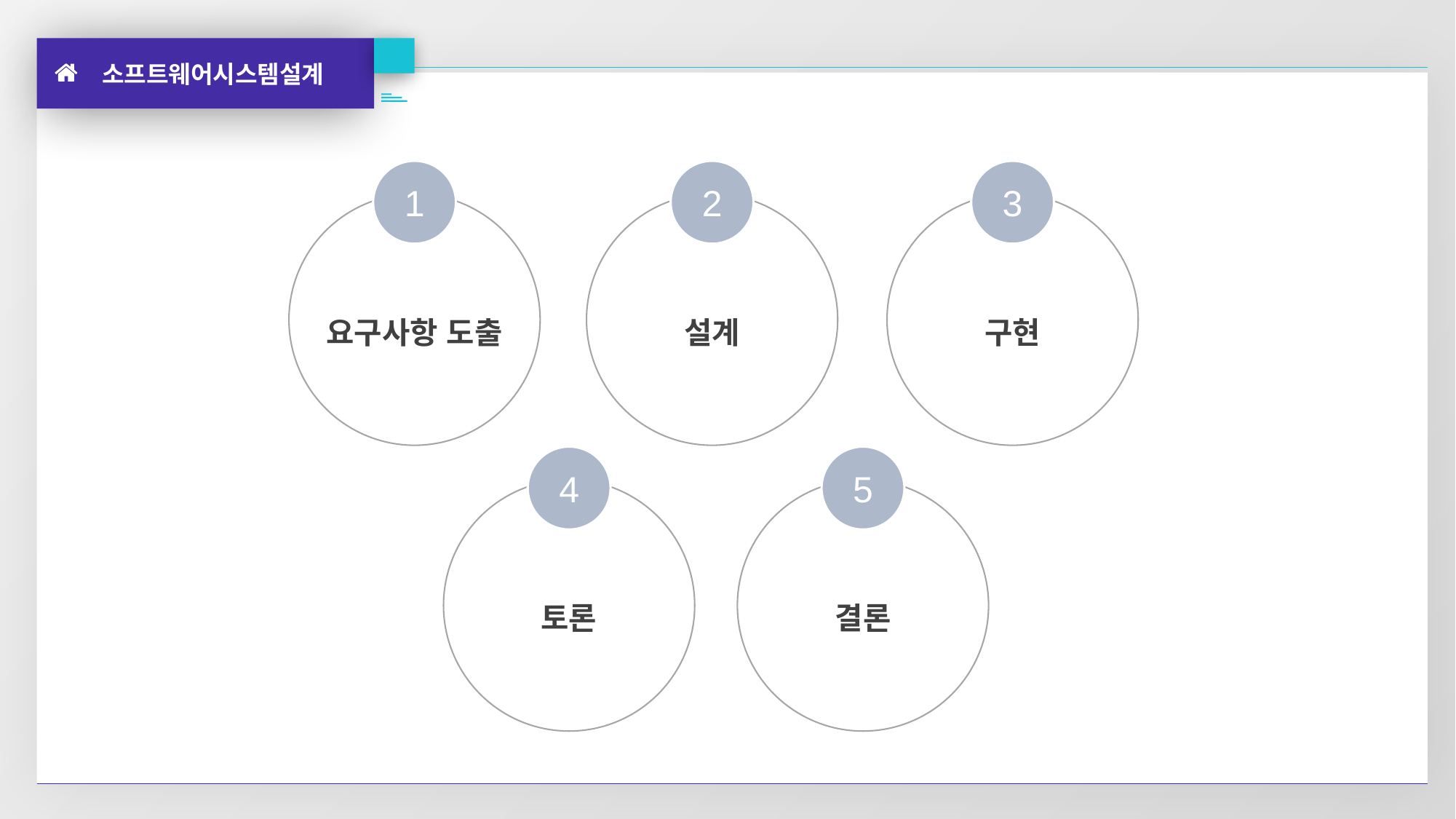

소프트웨어시스템설계

1
2
3

구현
요구사항 도출
설계
4
5

토론
결론